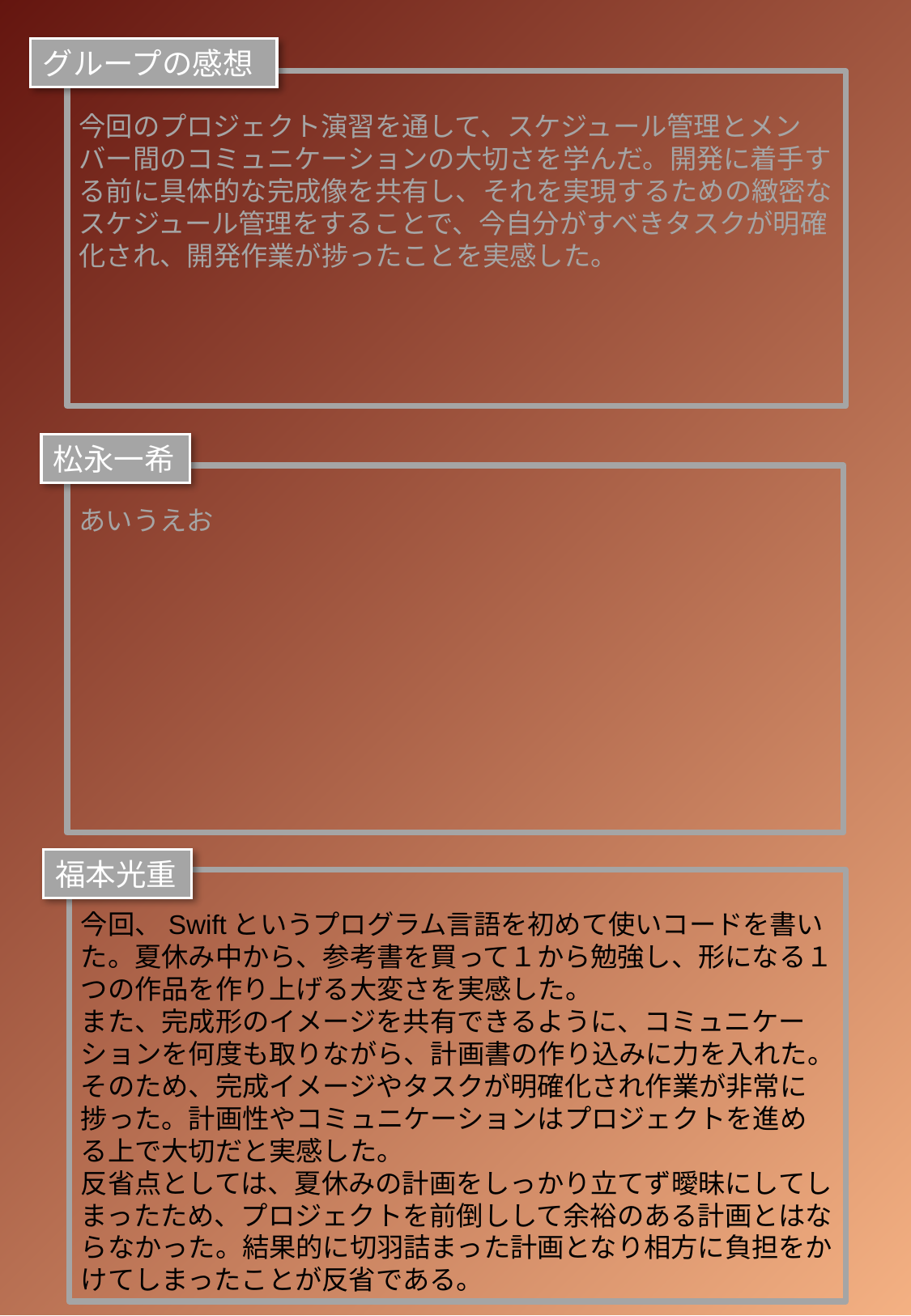

グループの感想

今回のプロジェクト演習を通して、スケジュール管理とメンバー間のコミュニケーションの大切さを学んだ。開発に着手する前に具体的な完成像を共有し、それを実現するための緻密なスケジュール管理をすることで、今自分がすべきタスクが明確化され、開発作業が捗ったことを実感した。

松永一希

あいうえお

福本光重

今回、Swiftというプログラム言語を初めて使いコードを書いた。夏休み中から、参考書を買って１から勉強し、形になる１つの作品を作り上げる大変さを実感した。
また、完成形のイメージを共有できるように、コミュニケーションを何度も取りながら、計画書の作り込みに力を入れた。そのため、完成イメージやタスクが明確化され作業が非常に捗った。計画性やコミュニケーションはプロジェクトを進める上で大切だと実感した。
反省点としては、夏休みの計画をしっかり立てず曖昧にしてしまったため、プロジェクトを前倒しして余裕のある計画とはならなかった。結果的に切羽詰まった計画となり相方に負担をかけてしまったことが反省である。